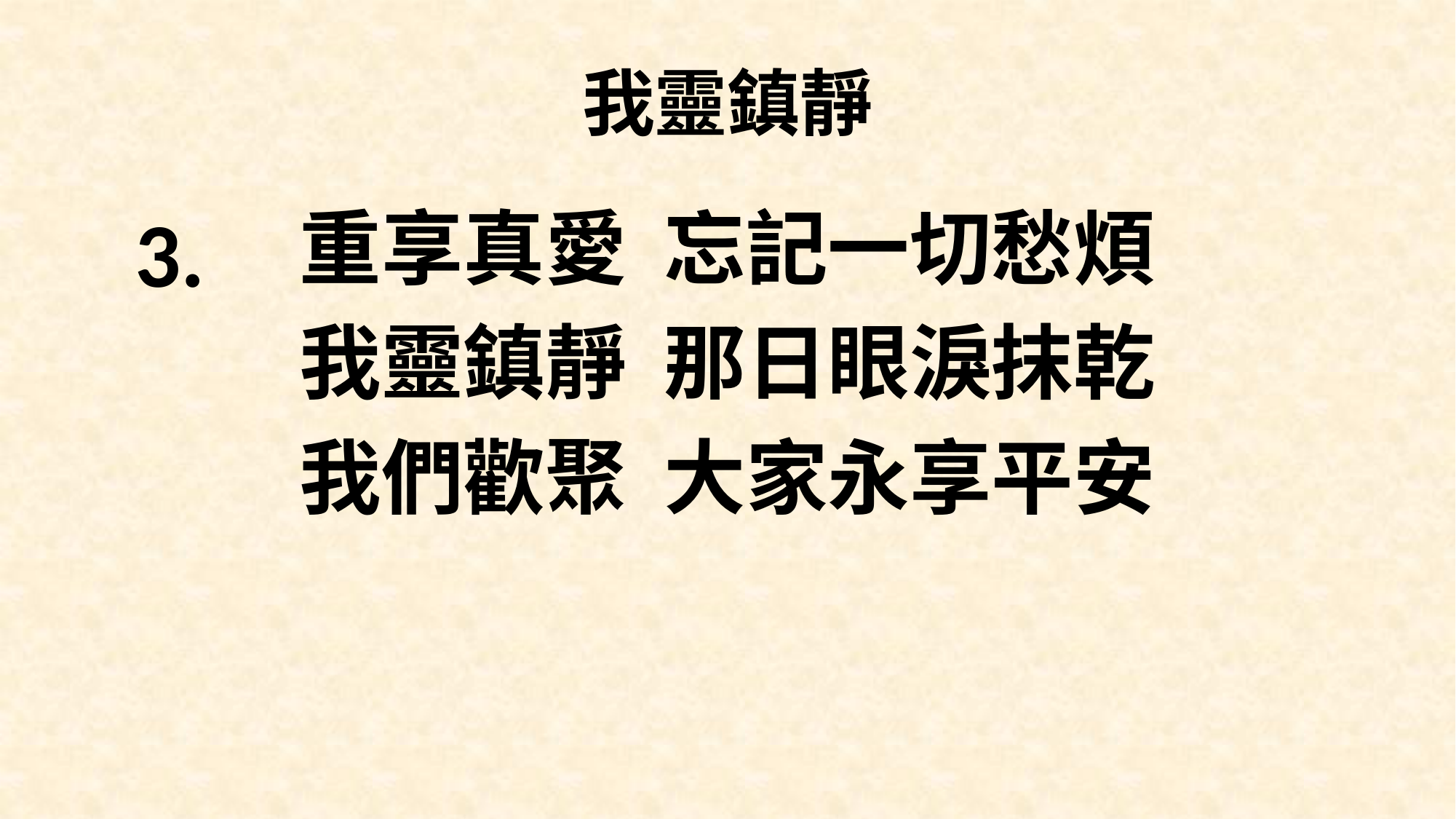

# 我靈鎮靜
重享真愛  忘記一切愁煩
我靈鎮靜  那日眼淚抹乾
我們歡聚  大家永享平安
3.